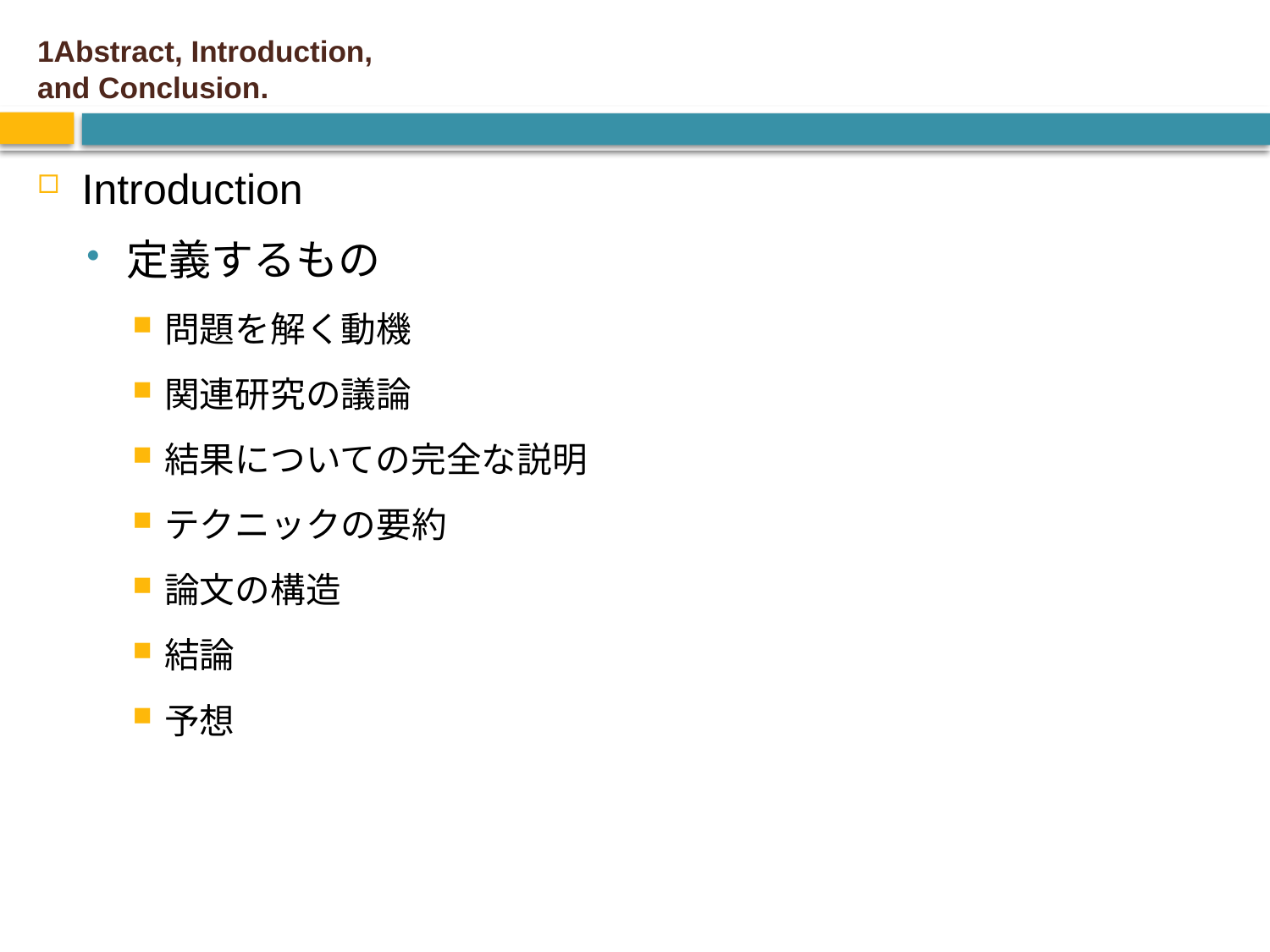

# 1Abstract, Introduction, and Conclusion.
Introduction
定義するもの
問題を解く動機
関連研究の議論
結果についての完全な説明
テクニックの要約
論文の構造
結論
予想